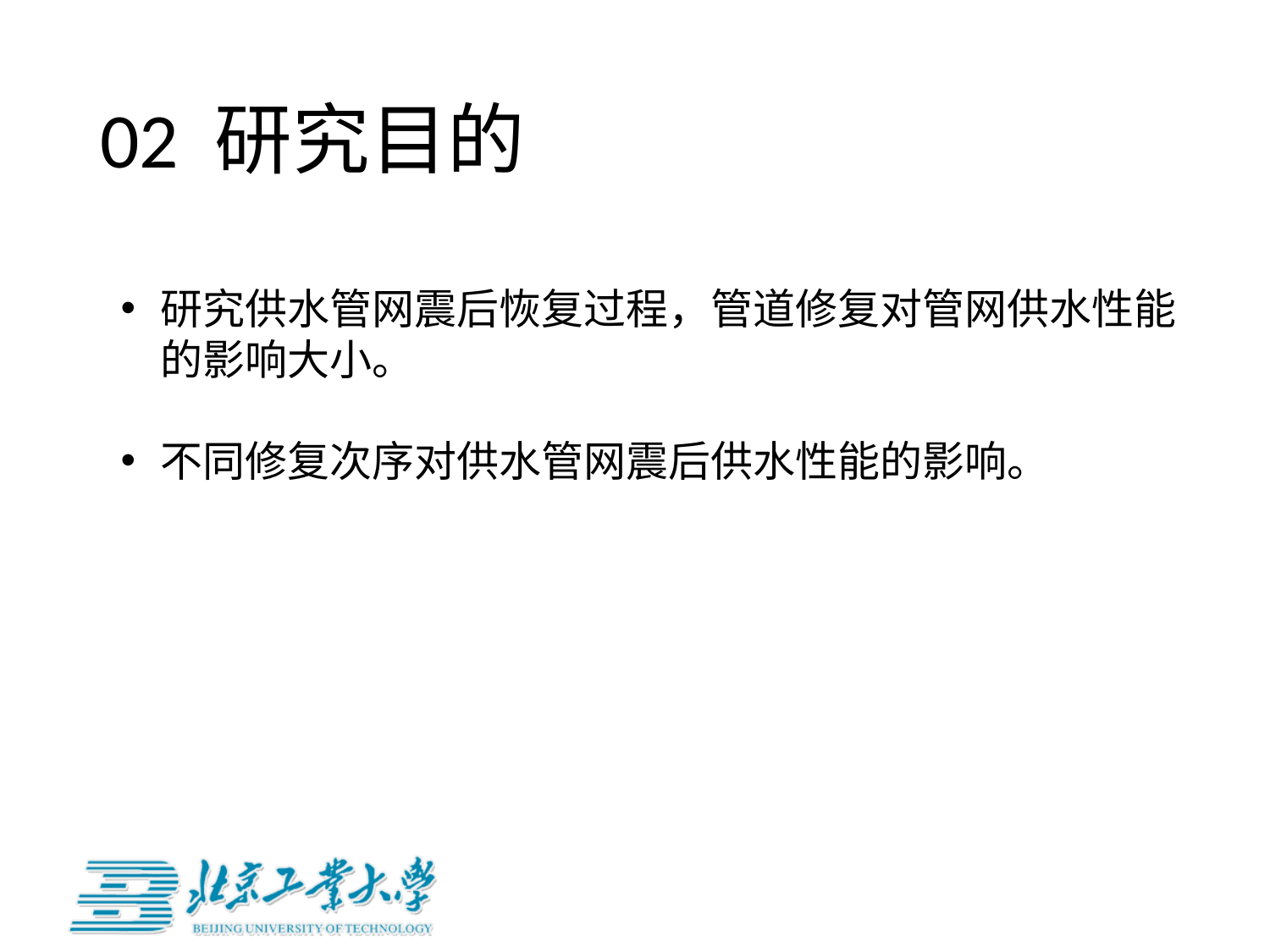

# 02 研究目的
研究供水管网震后恢复过程，管道修复对管网供水性能的影响大小。

不同修复次序对供水管网震后供水性能的影响。